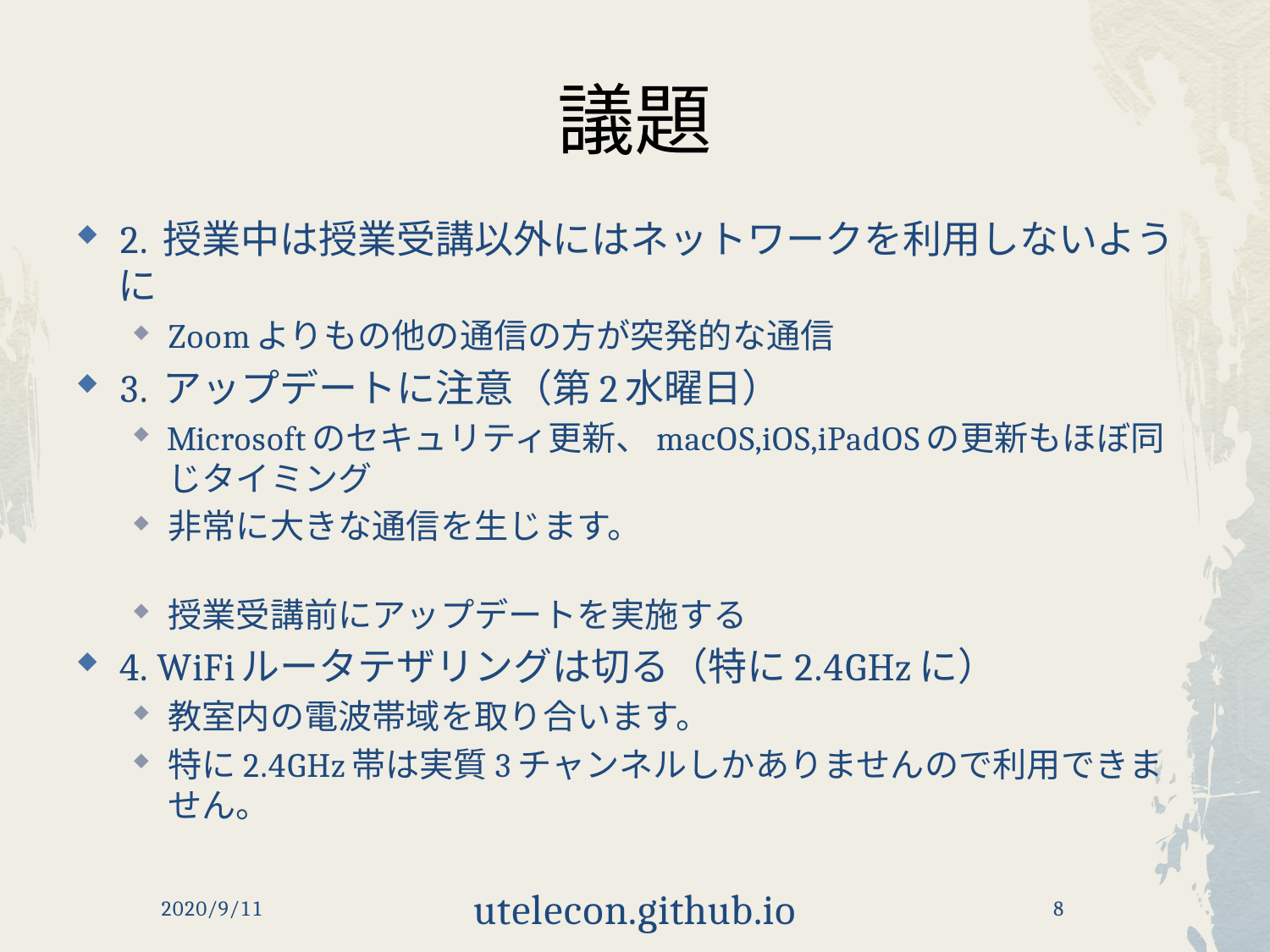

# 議題
2. 授業中は授業受講以外にはネットワークを利用しないように
Zoomよりもの他の通信の方が突発的な通信
3. アップデートに注意（第2水曜日）
Microsoftのセキュリティ更新、macOS,iOS,iPadOSの更新もほぼ同じタイミング
非常に大きな通信を生じます。
授業受講前にアップデートを実施する
4. WiFiルータテザリングは切る（特に2.4GHzに）
教室内の電波帯域を取り合います。
特に2.4GHz帯は実質3チャンネルしかありませんので利用できません。
2020/9/11
utelecon.github.io
8